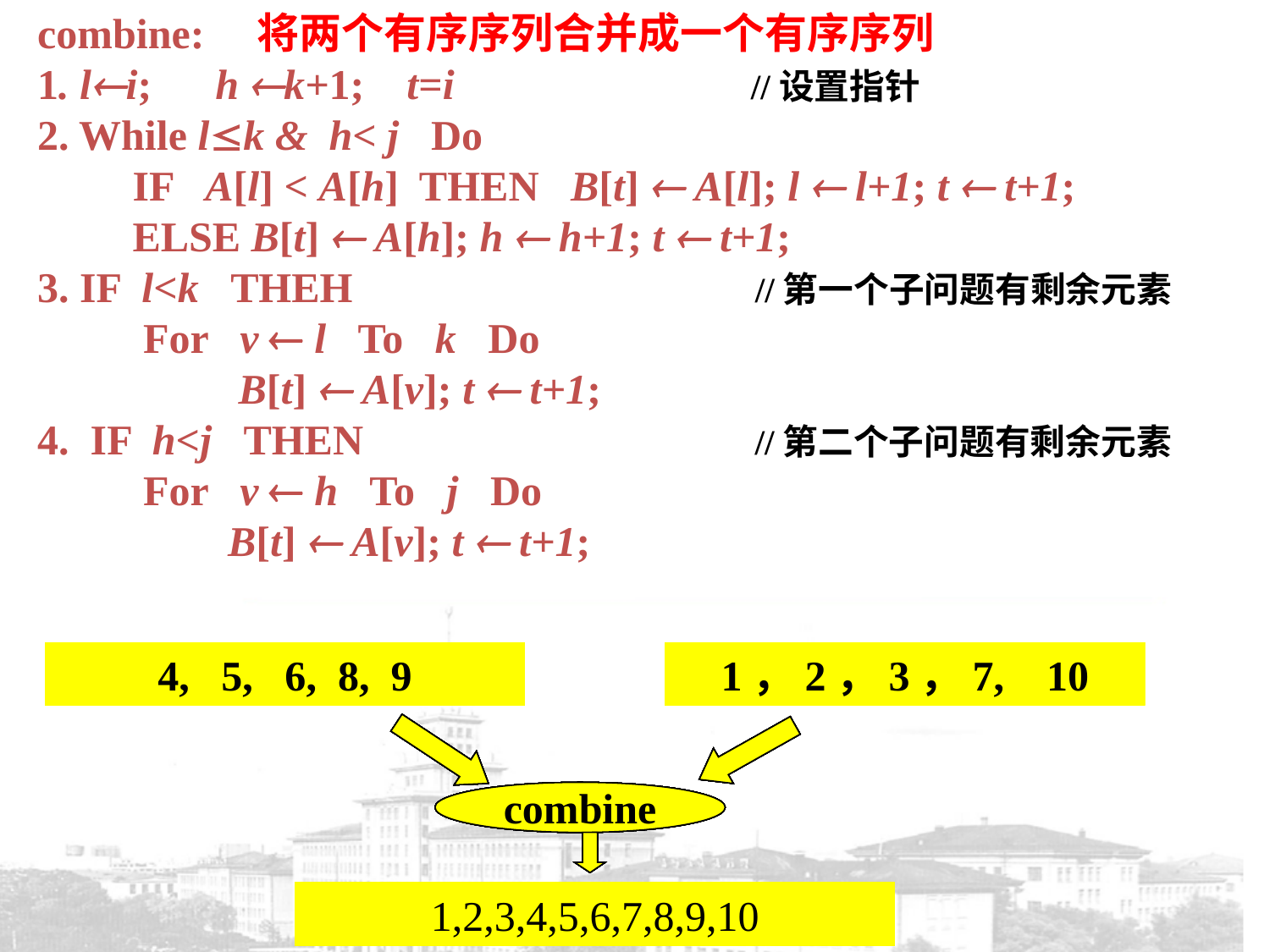

combine:    将两个有序序列合并成一个有序序列
1. l←i;      h ←k+1;    t=i                            //设置指针
2. While l≤k &  h< j   Do
         IF   A[l] < A[h]  THEN   B[t] ← A[l]; l ← l+1; t ← t+1;
         ELSE B[t] ← A[h]; h ← h+1; t ← t+1;
3. IF  l<k   THEH                                      //第一个子问题有剩余元素
          For   v ← l   To   k   Do
                   B[t] ← A[v]; t ← t+1;
4.  IF  h<j   THEN                                     //第二个子问题有剩余元素
          For   v ← h   To   j   Do
                  B[t] ← A[v]; t ← t+1;

4,   5,   6,  8,  9
1，2，3，7,    10

combine

4,   5,   6,  8,  9
1，2，3，7,    10

combine

4,   5,   6,  8,  9
1，2，3，7,    10

combine

1,
4,   5,   6,  8,  9
1，2，3，7,    10

combine

1,2
4,   5,   6,  8,  9
1，2，3，7,    10

combine

1, 2, 3
4,   5,   6,  8,  9
1，2，3，7,    10

combine

1,2,3,4,
4,   5,   6,  8,  9
1，2，3，7,    10

combine

1,2,3,4,5
4,   5,   6,  8,  9
1，2，3，7,    10

combine

1,2,3,4,5,6
4,   5,   6,  8,  9
1，2，3，7,    10

combine

1,2,3,4,5,6,7,
4,   5,   6,  8,  9
1，2，3，7,    10

combine

1,2,3,4,5,6,7,8,
4,   5,   6,  8,  9
1，2，3，7,    10

combine

1,2,3,4,5,6,7,8,9
4,   5,   6,  8,  9
1，2，3，7,    10

combine

1,2,3,4,5,6,7,8,9,10
海量数据计算研究中心(2017)